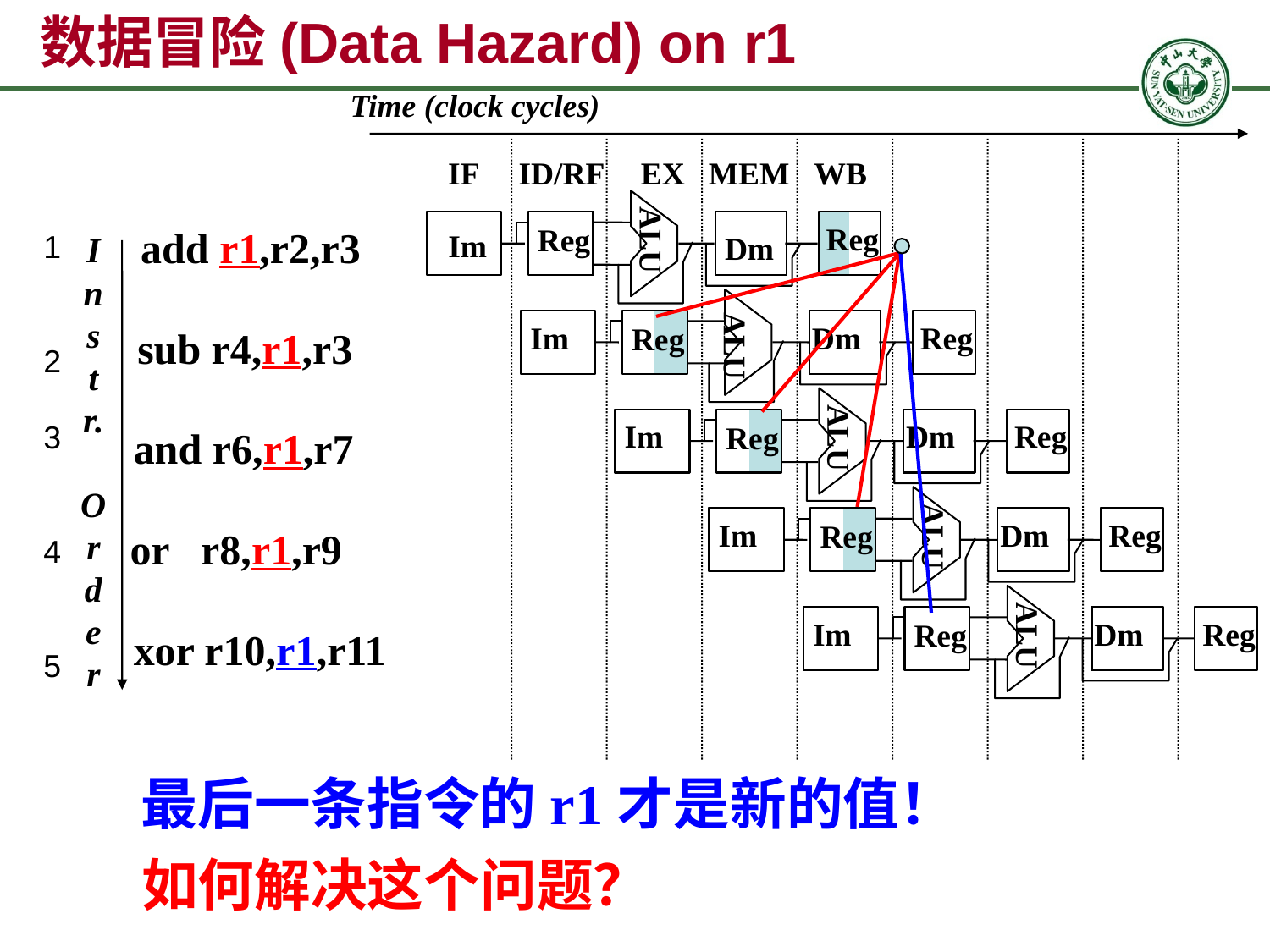

# 数据冒险(Data Hazard) on r1
Time (clock cycles)

IF
ID/RF
EX
MEM
WB

Reg
Reg
add r1,r2,r3
ALU
Im
1

2

3

4

5

I
n
s
t
r.

O
r
d
e
r

Dm

ALU

Im

Dm
Reg
Reg
sub r4,r1,r3

ALU

Im

Dm
Reg
Reg
and r6,r1,r7

Im
Dm
Reg
Reg
ALU
or   r8,r1,r9

ALU

Im

Dm
Reg
Reg
xor r10,r1,r11

最后一条指令的r1才是新的值！
如何解决这个问题？